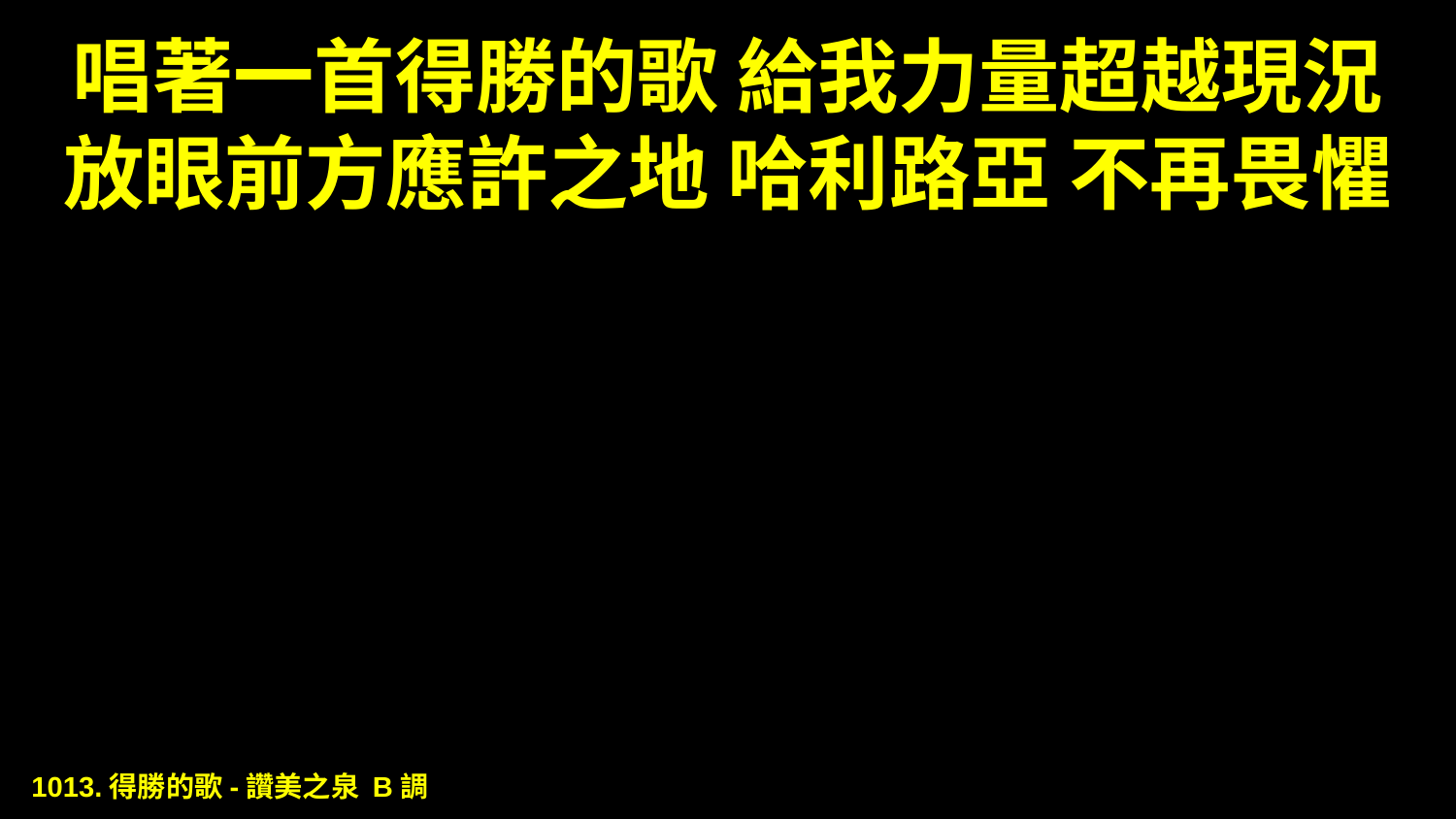

# 唱著一首得勝的歌 給我力量超越現況 放眼前方應許之地 哈利路亞 不再畏懼
1013.得勝的歌-讚美之泉 B調